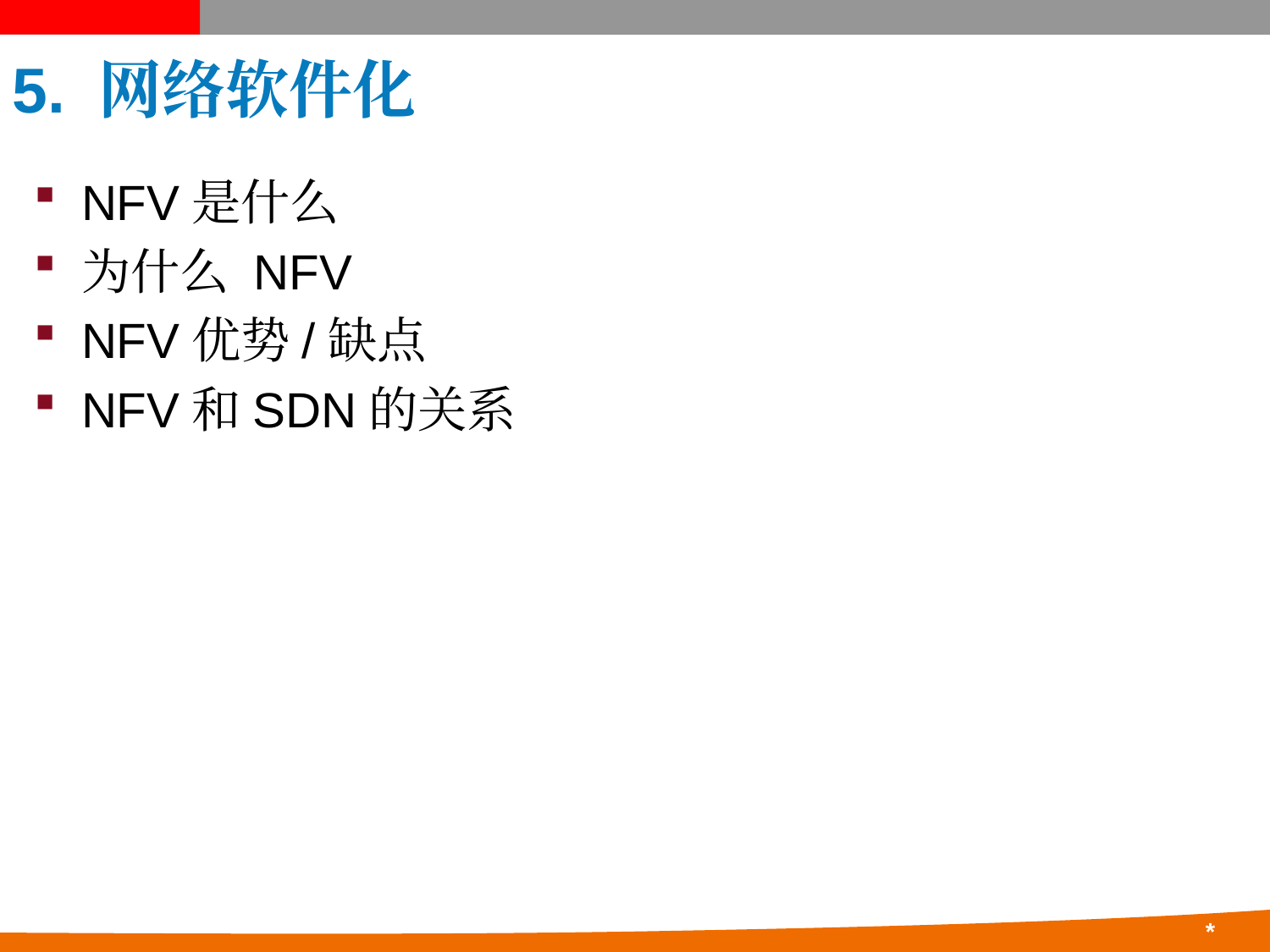

# 5. 网络软件化
NFV是什么
为什么 NFV
NFV优势/缺点
NFV和SDN的关系